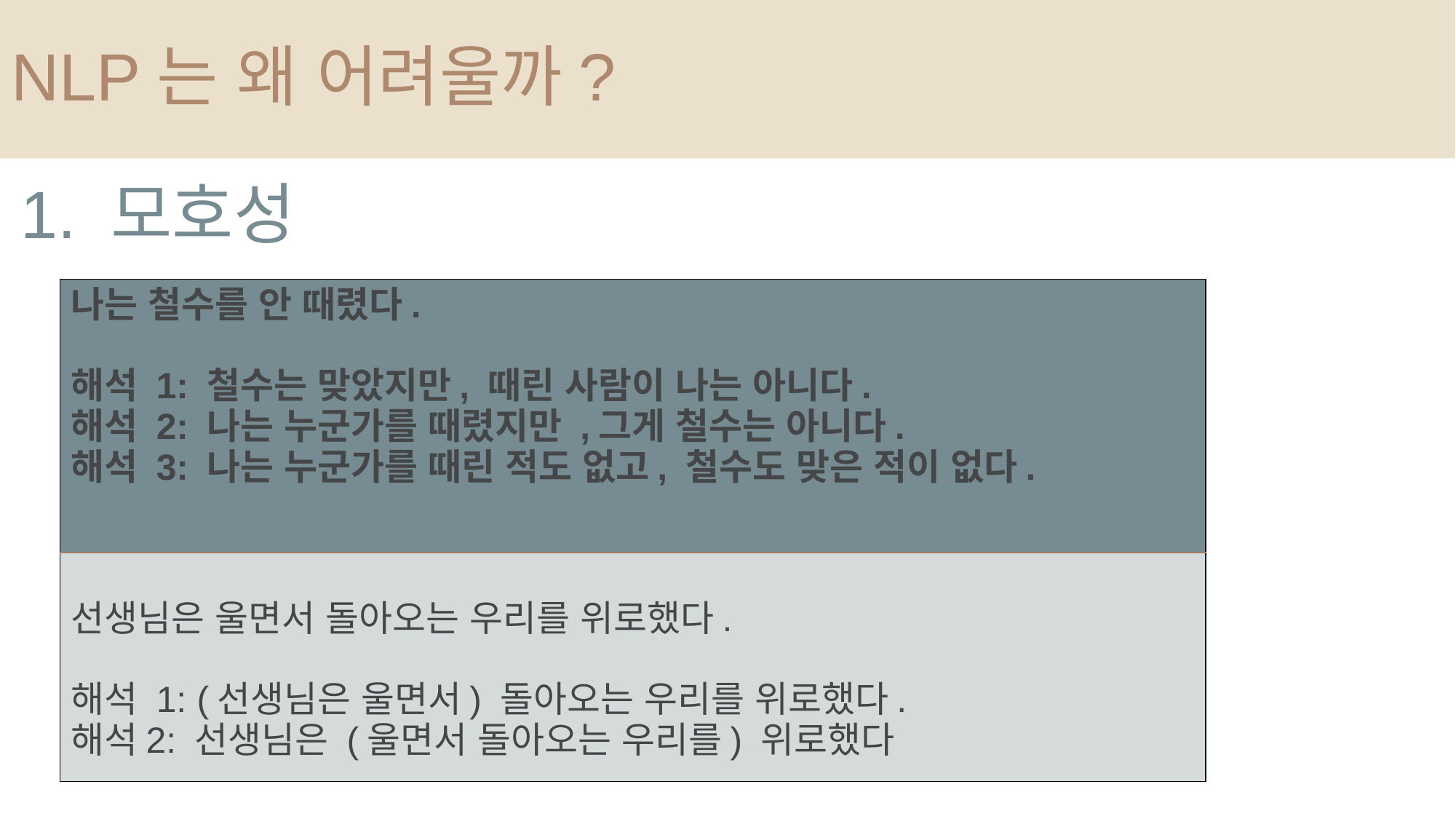

# NLP는 왜 어려울까?
1. 모호성
| 나는 철수를 안 때렸다. 해석 1: 철수는 맞았지만, 때린 사람이 나는 아니다. 해석 2: 나는 누군가를 때렸지만 ,그게 철수는 아니다. 해석 3: 나는 누군가를 때린 적도 없고, 철수도 맞은 적이 없다. |
| --- |
| 선생님은 울면서 돌아오는 우리를 위로했다. 해석 1: (선생님은 울면서) 돌아오는 우리를 위로했다. 해석2: 선생님은 (울면서 돌아오는 우리를) 위로했다 |